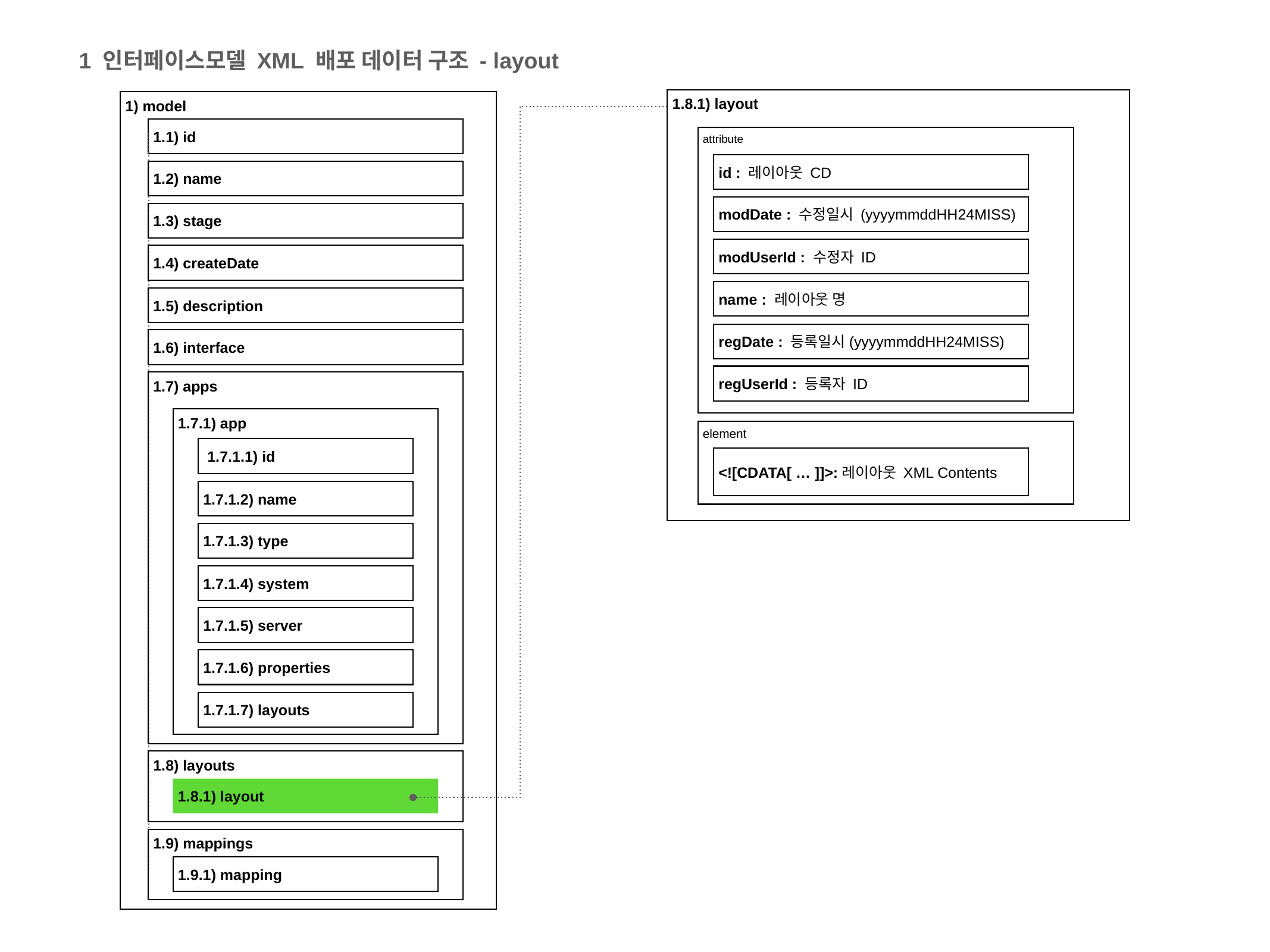

1 인터페이스모델 XML 배포 데이터 구조 - layout
1.8.1) layout
1) model

1.1) id
attribute

id : 레이아웃 CD
1.2) name
modDate : 수정일시 (yyyymmddHH24MISS)
1.3) stage
modUserId : 수정자 ID
1.4) createDate
name : 레이아웃 명
1.5) description
regDate : 등록일시(yyyymmddHH24MISS)
1.6) interface
regUserId : 등록자 ID
1.7) apps
1.7.1) app
element
 1.7.1.1) id
<![CDATA[ … ]]>:레이아웃 XML Contents
1.7.1.2) name
1.7.1.3) type
1.7.1.4) system
1.7.1.5) server
1.7.1.6) properties
1.7.1.7) layouts
1.8) layouts
1.8.1) layout
1.9) mappings
1.9.1) mapping